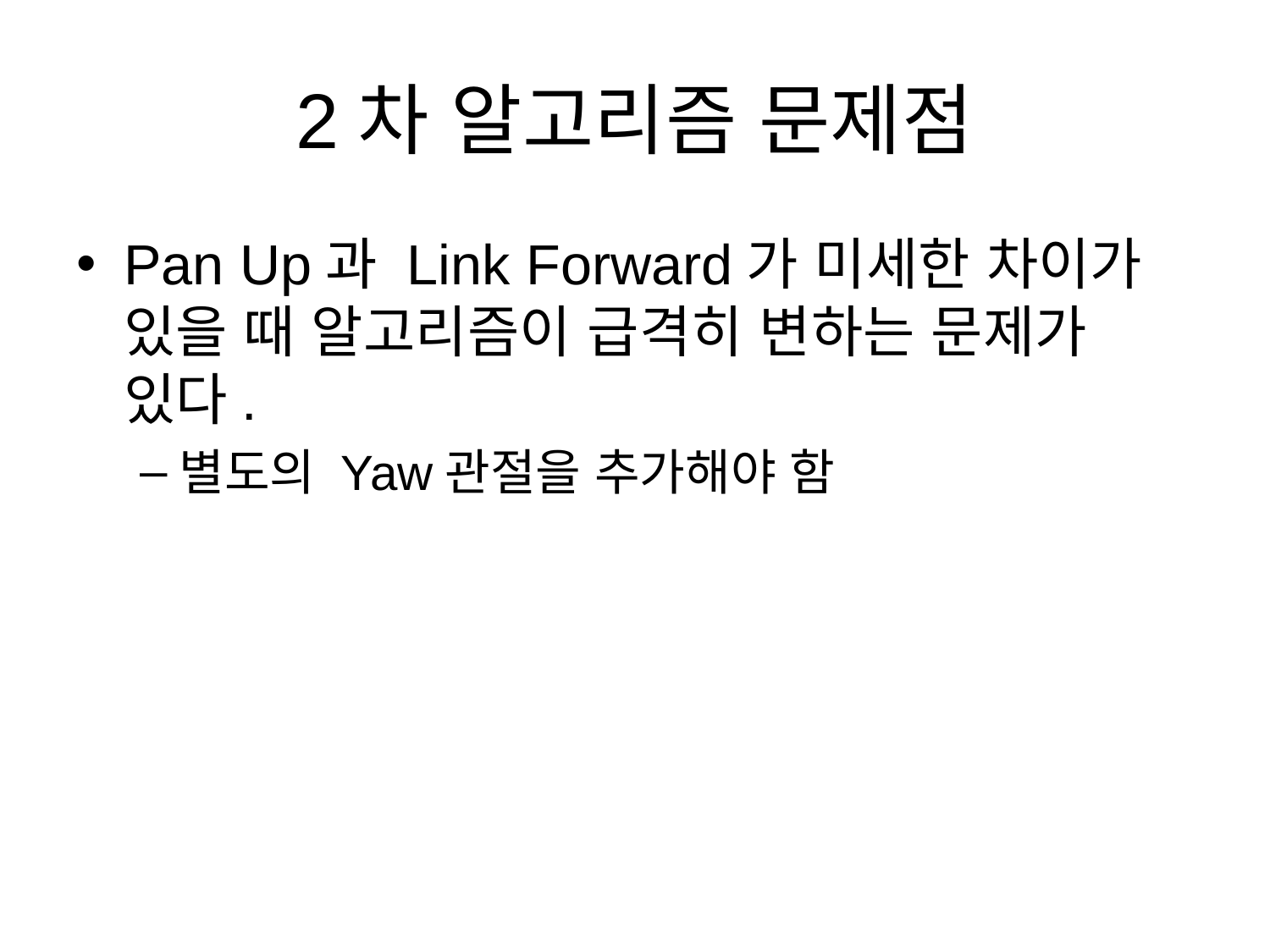

# 2차 알고리즘 문제점
Pan Up과 Link Forward가 미세한 차이가 있을 때 알고리즘이 급격히 변하는 문제가 있다.
별도의 Yaw관절을 추가해야 함